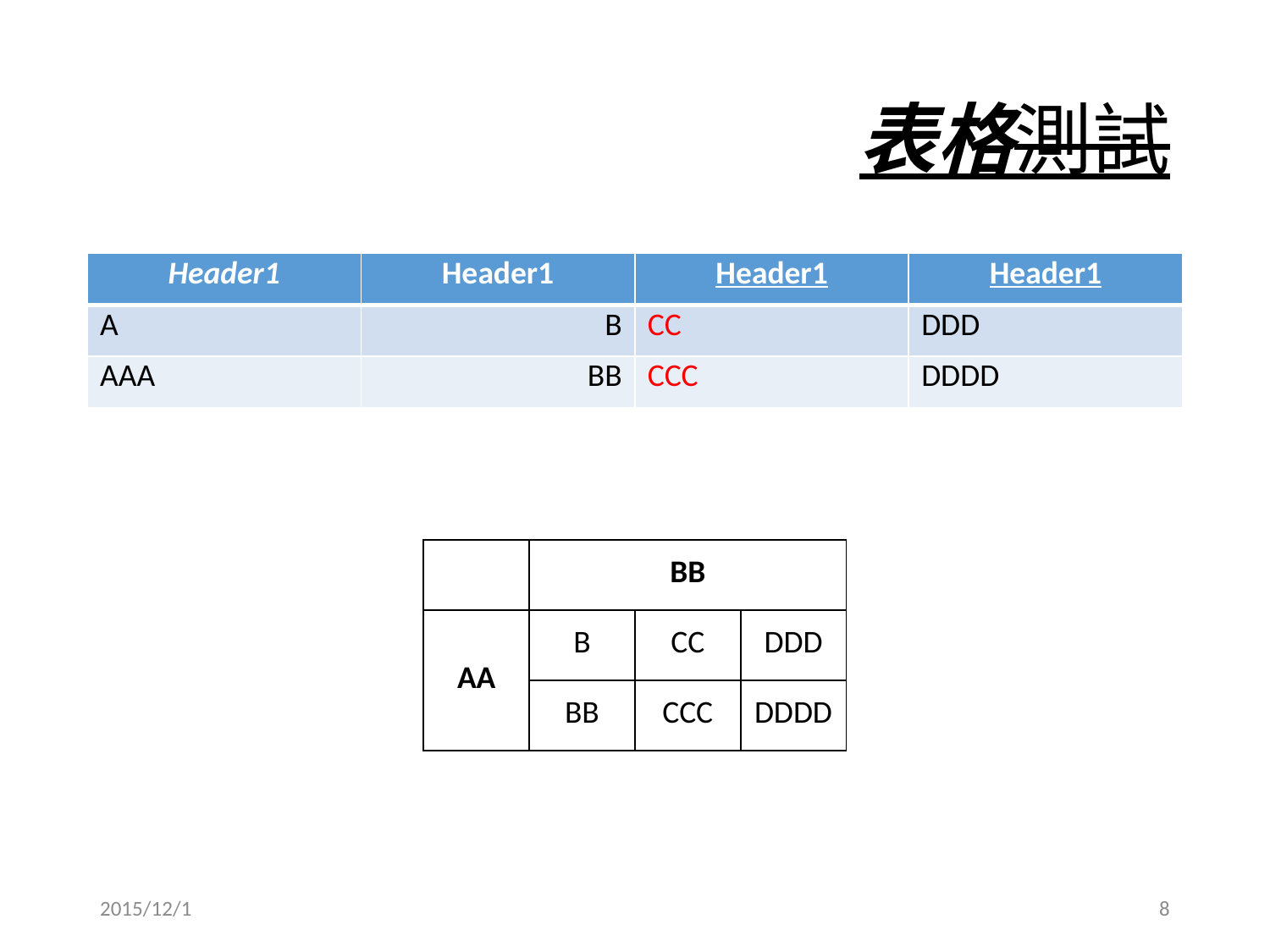

# 表格測試
| Header1 | Header1 | Header1 | Header1 |
| --- | --- | --- | --- |
| A | B | CC | DDD |
| AAA | BB | CCC | DDDD |
|  | BB |  |  |
| --- | --- | --- | --- |
| AA | B | CC | DDD |
|  | BB | CCC | DDDD |
2015/12/1
8